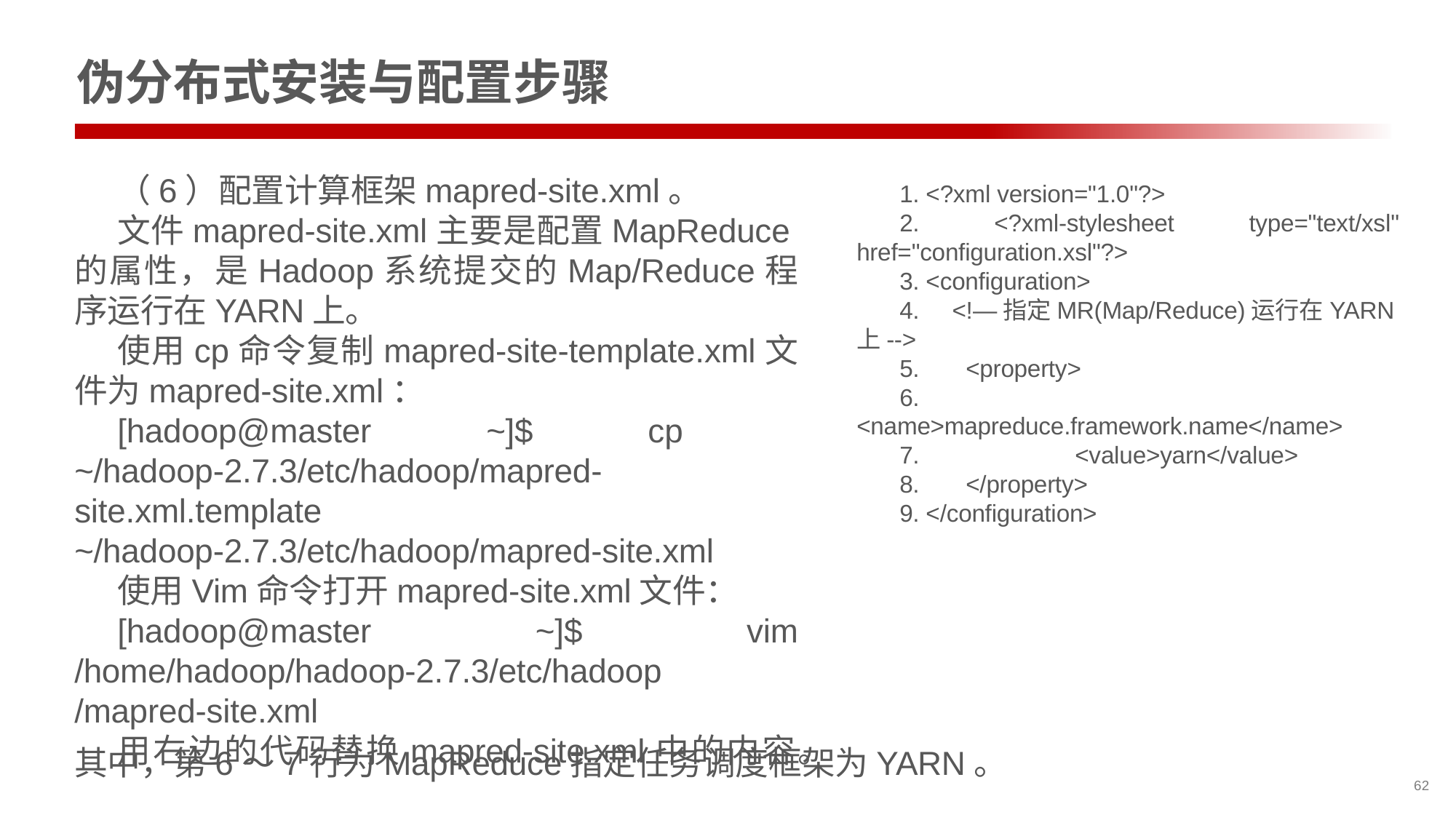

# 伪分布式安装与配置步骤

（6）配置计算框架mapred-site.xml。
文件mapred-site.xml主要是配置MapReduce的属性，是Hadoop系统提交的Map/Reduce程序运行在YARN上。
使用cp命令复制mapred-site-template.xml文件为mapred-site.xml：
[hadoop@master ~]$ cp  ~/hadoop-2.7.3/etc/hadoop/mapred-site.xml.template      ~/hadoop-2.7.3/etc/hadoop/mapred-site.xml
使用Vim命令打开mapred-site.xml文件：
[hadoop@master ~]$ vim /home/hadoop/hadoop-2.7.3/etc/hadoop /mapred-site.xml
用右边的代码替换mapred-site.xml中的内容。
1. <?xml version="1.0"?>
2. <?xml-stylesheet type="text/xsl" href="configuration.xsl"?>
3. <configuration>
4.     <!—指定MR(Map/Reduce)运行在YARN上-->
5. 	<property>
6. 		<name>mapreduce.framework.name</name>
7. 		<value>yarn</value>
8. 	</property>
9. </configuration>

其中，第6～7行为MapReduce指定任务调度框架为YARN。

62